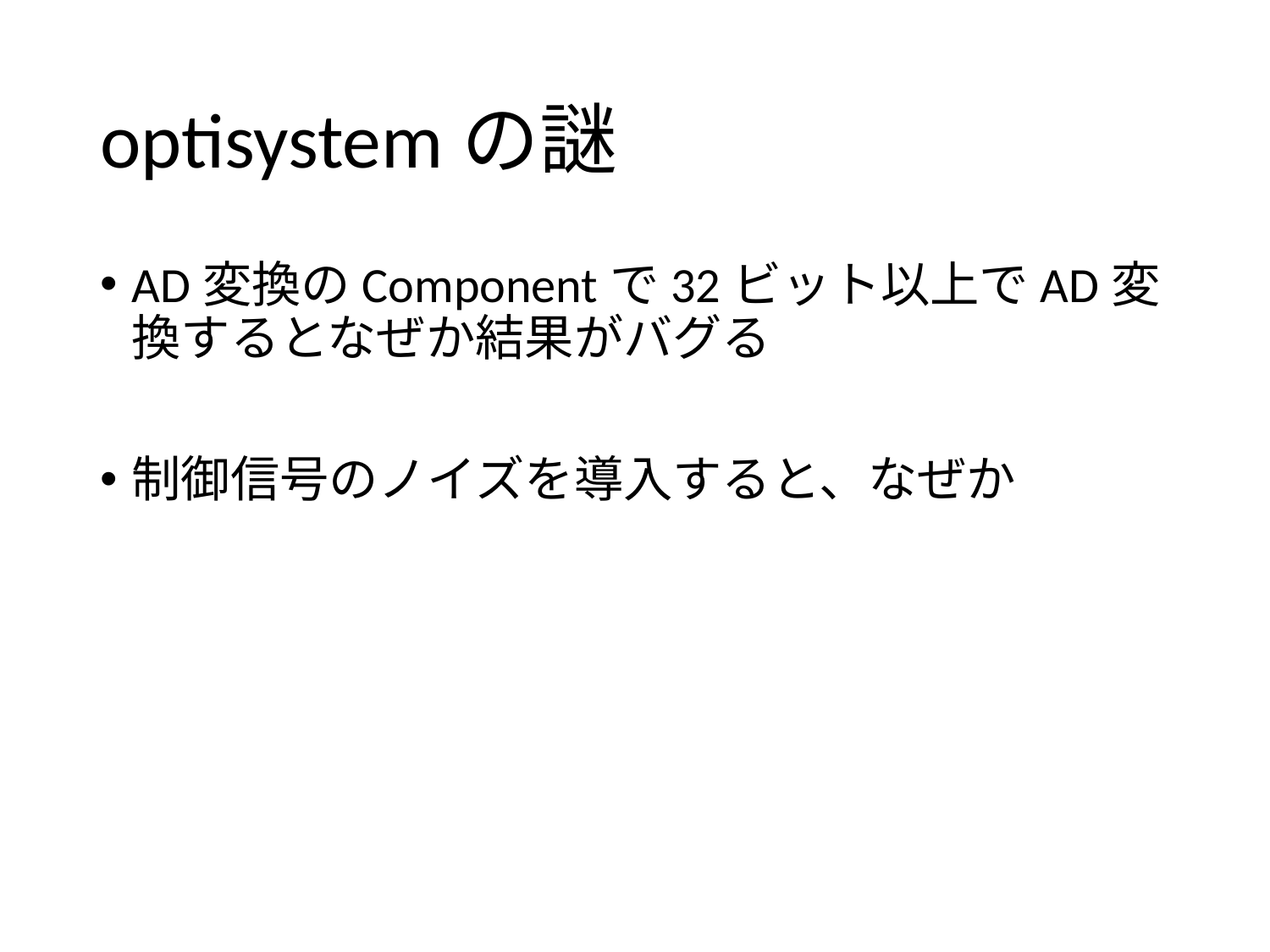

# optisystemの謎
AD変換のComponentで32ビット以上でAD変換するとなぜか結果がバグる

制御信号のノイズを導入すると、なぜか